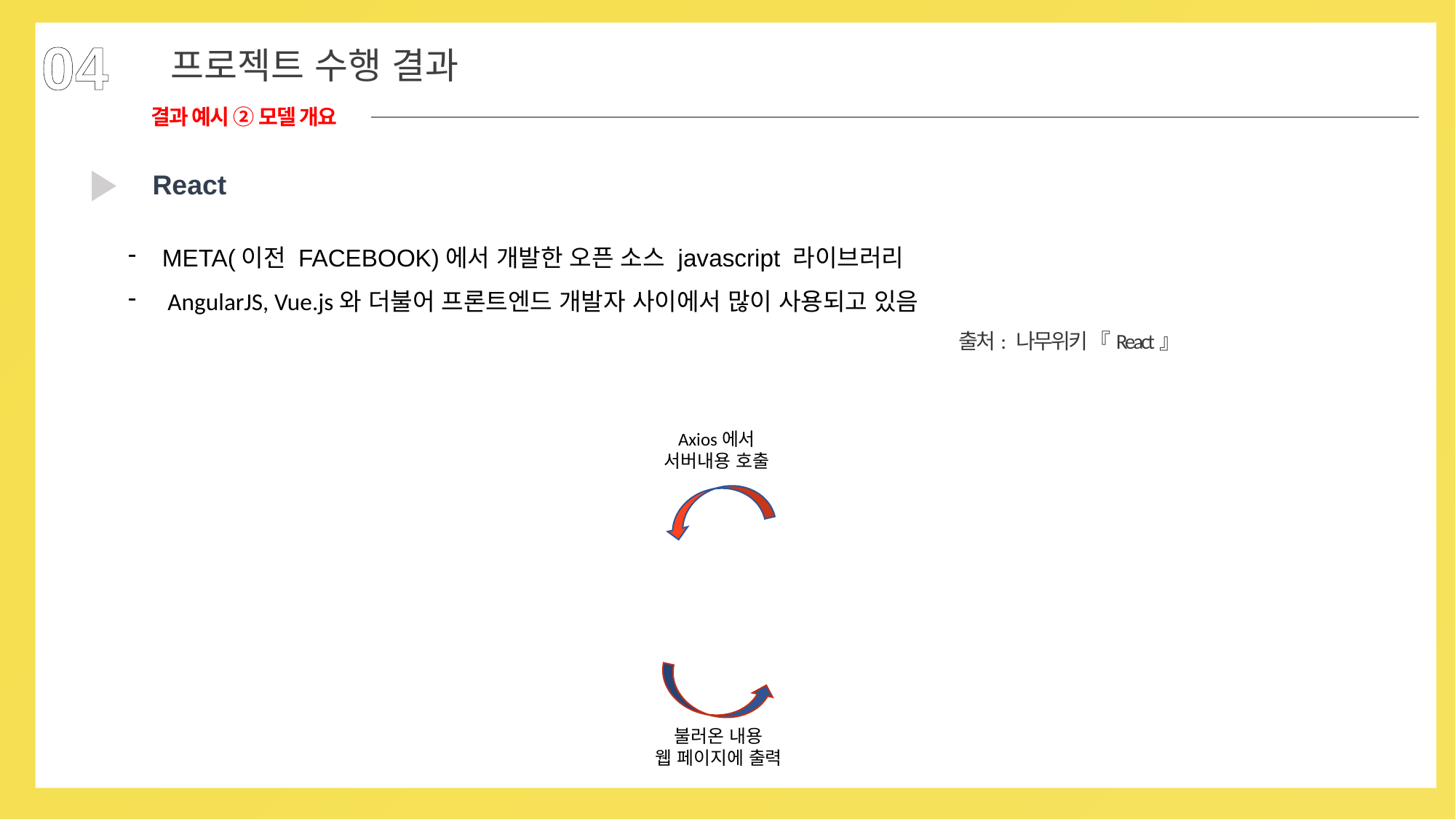

04
프로젝트 수행 결과
결과 예시 ② 모델 개요
▶
React

META(이전 FACEBOOK)에서 개발한 오픈 소스 javascript 라이브러리
 AngularJS, Vue.js와 더불어 프론트엔드 개발자 사이에서 많이 사용되고 있음
출처:  나무위키 『React』
Axios에서 서버내용 호출

불러온 내용
웹 페이지에 출력